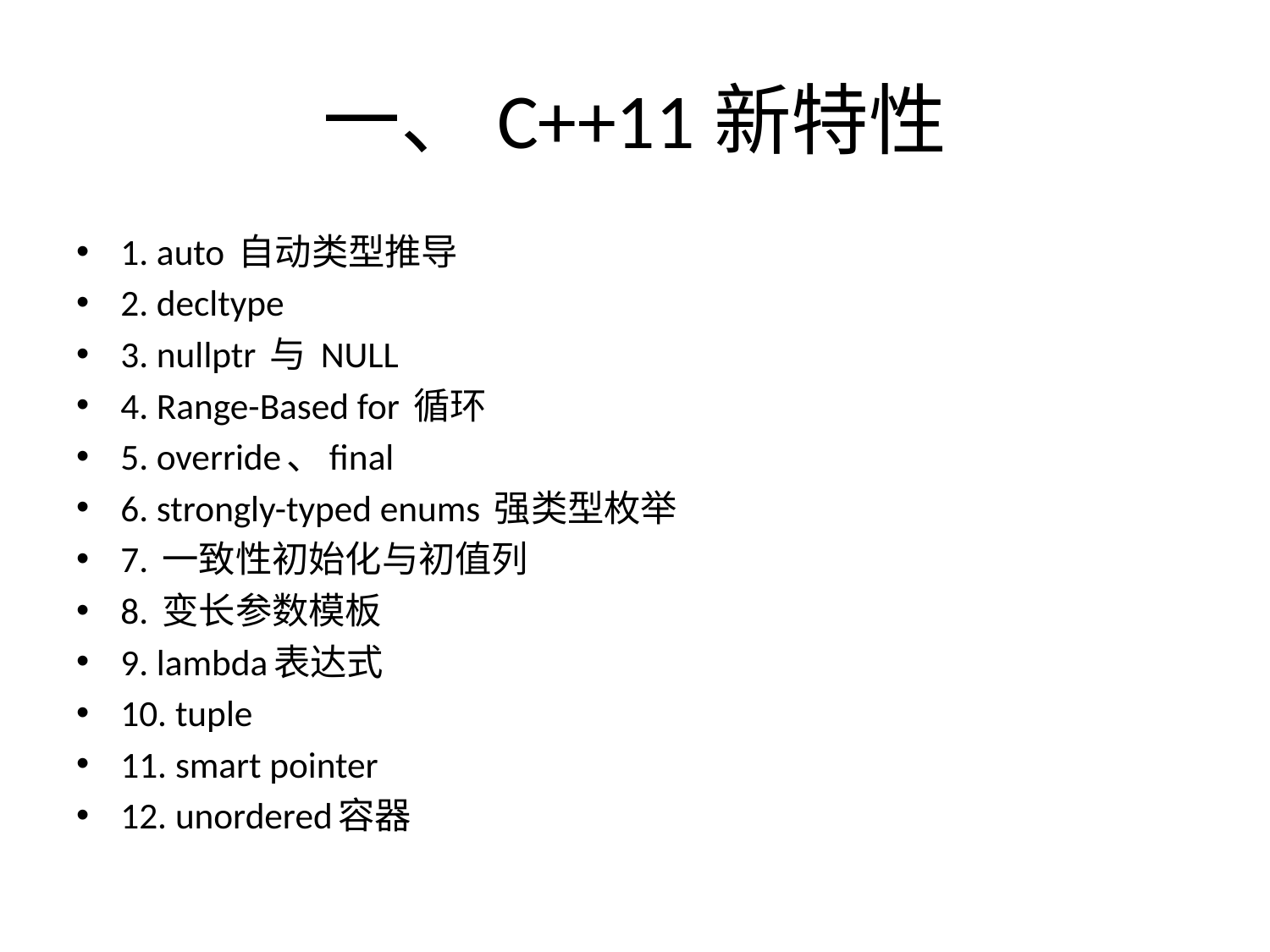

# 一、C++11新特性
1. auto 自动类型推导
2. decltype
3. nullptr 与 NULL
4. Range-Based for 循环
5. override、final
6. strongly-typed enums 强类型枚举
7. 一致性初始化与初值列
8. 变长参数模板
9. lambda表达式
10. tuple
11. smart pointer
12. unordered容器